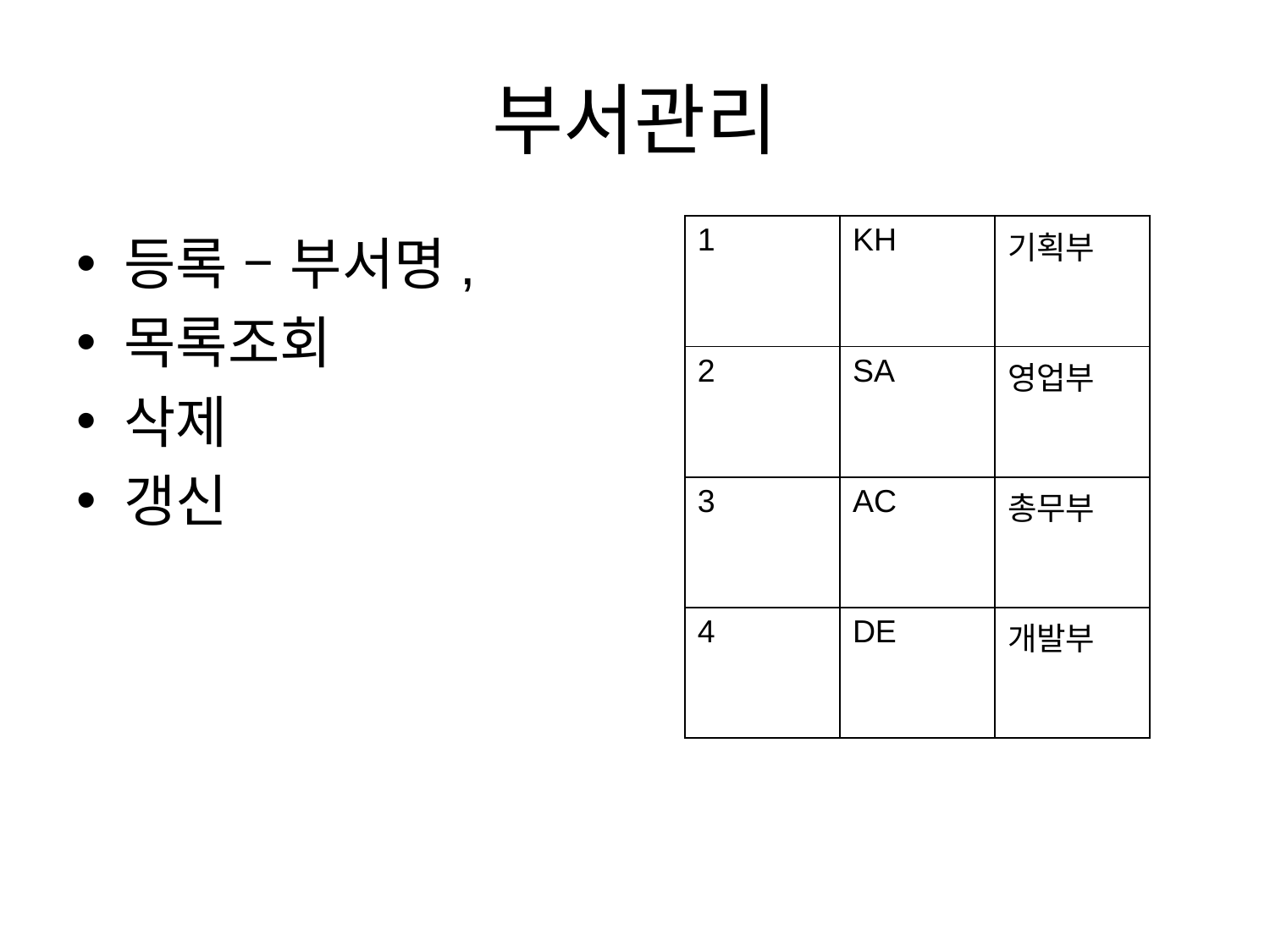

# 부서관리
| 1 | KH | 기획부 |
| --- | --- | --- |
| 2 | SA | 영업부 |
| 3 | AC | 총무부 |
| 4 | DE | 개발부 |
등록 – 부서명,
목록조회
삭제
갱신